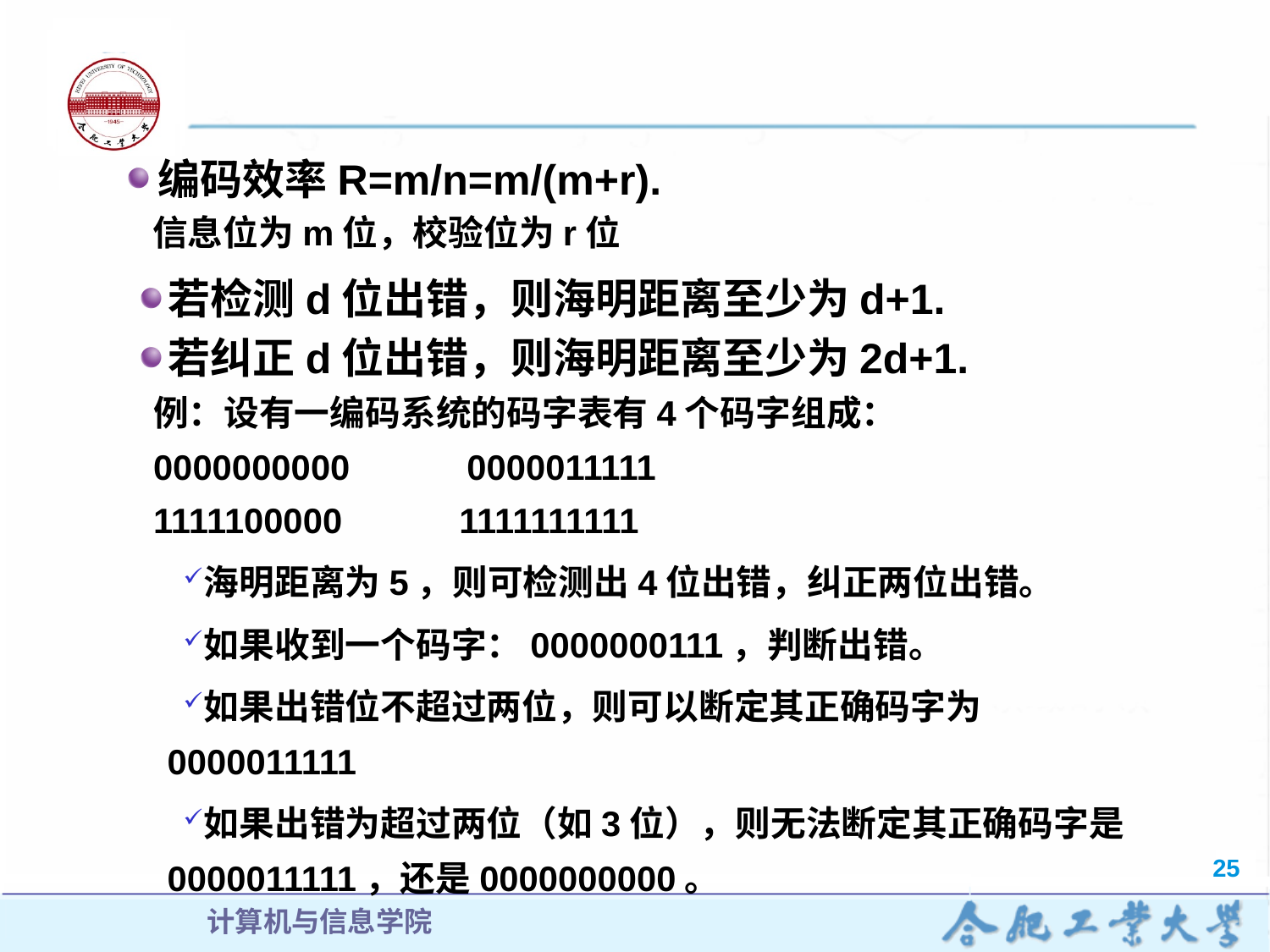

#
编码效率R=m/n=m/(m+r).
  信息位为m位，校验位为r位
若检测d位出错，则海明距离至少为d+1.
若纠正d位出错，则海明距离至少为2d+1.
例：设有一编码系统的码字表有4个码字组成：
0000000000            0000011111
1111100000            1111111111
海明距离为5，则可检测出4位出错，纠正两位出错。
如果收到一个码字：0000000111，判断出错。
如果出错位不超过两位，则可以断定其正确码字为0000011111
如果出错为超过两位（如3位），则无法断定其正确码字是  0000011111，还是0000000000。